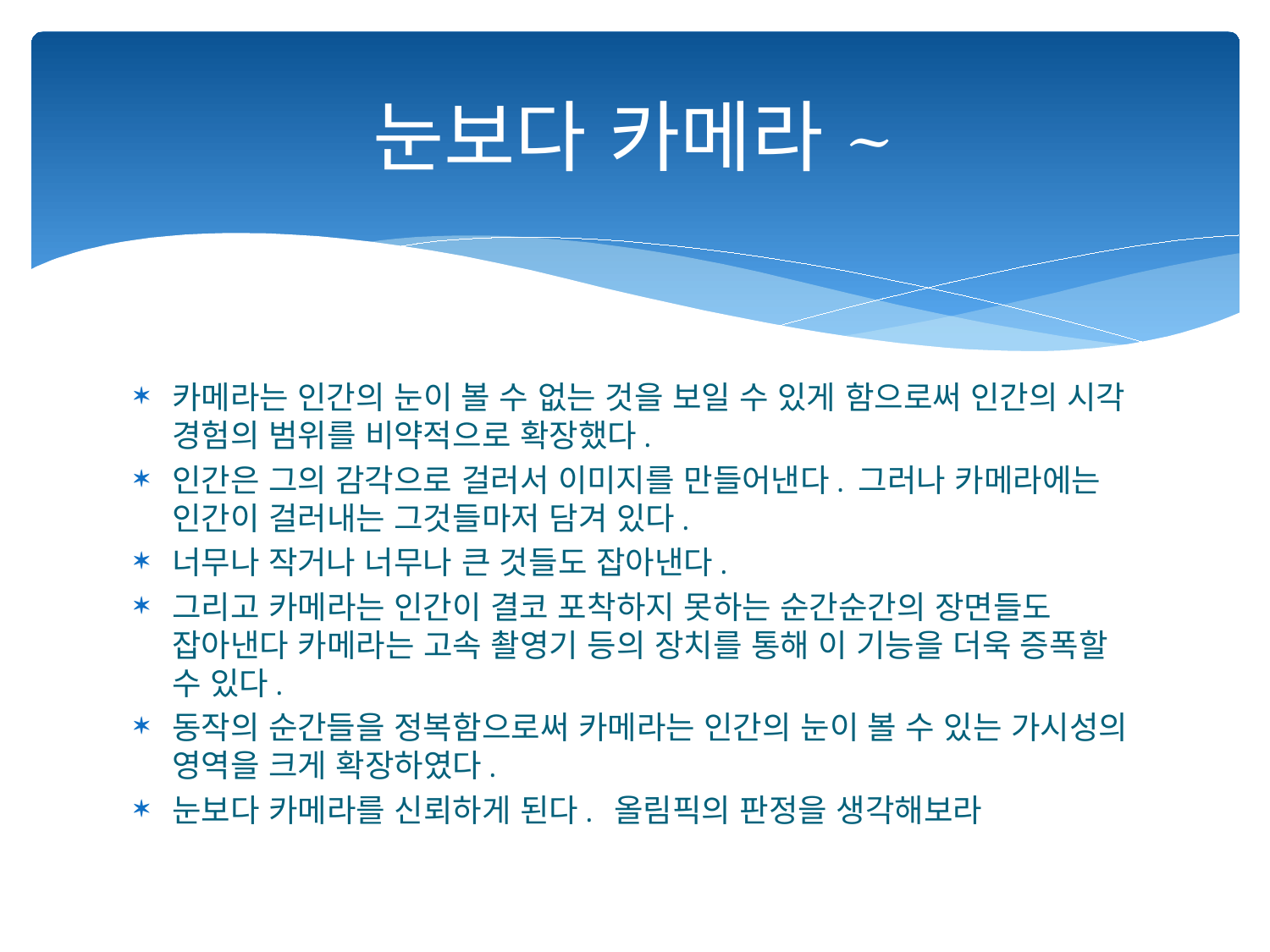

# 눈보다 카메라~
카메라는 인간의 눈이 볼 수 없는 것을 보일 수 있게 함으로써 인간의 시각 경험의 범위를 비약적으로 확장했다.
인간은 그의 감각으로 걸러서 이미지를 만들어낸다. 그러나 카메라에는 인간이 걸러내는 그것들마저 담겨 있다.
너무나 작거나 너무나 큰 것들도 잡아낸다.
그리고 카메라는 인간이 결코 포착하지 못하는 순간순간의 장면들도 잡아낸다 카메라는 고속 촬영기 등의 장치를 통해 이 기능을 더욱 증폭할 수 있다.
동작의 순간들을 정복함으로써 카메라는 인간의 눈이 볼 수 있는 가시성의 영역을 크게 확장하였다.
눈보다 카메라를 신뢰하게 된다.  올림픽의 판정을 생각해보라